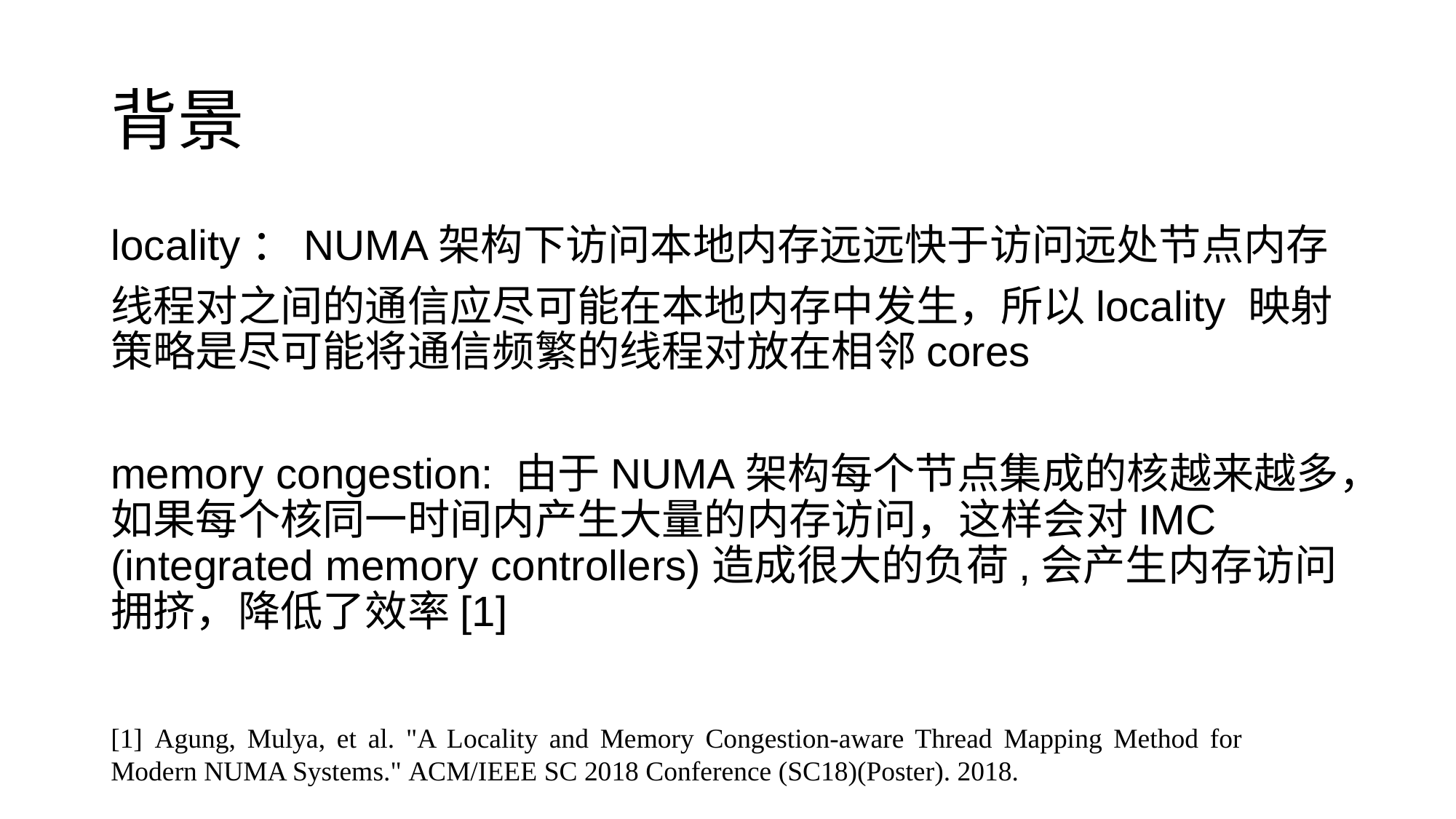

# 背景
locality：NUMA架构下访问本地内存远远快于访问远处节点内存
线程对之间的通信应尽可能在本地内存中发生，所以locality 映射策略是尽可能将通信频繁的线程对放在相邻cores

memory congestion: 由于NUMA架构每个节点集成的核越来越多，如果每个核同一时间内产生大量的内存访问，这样会对IMC (integrated memory controllers)造成很大的负荷,会产生内存访问拥挤，降低了效率[1]
[1] Agung, Mulya, et al. "A Locality and Memory Congestion-aware Thread Mapping Method for Modern NUMA Systems." ACM/IEEE SC 2018 Conference (SC18)(Poster). 2018.